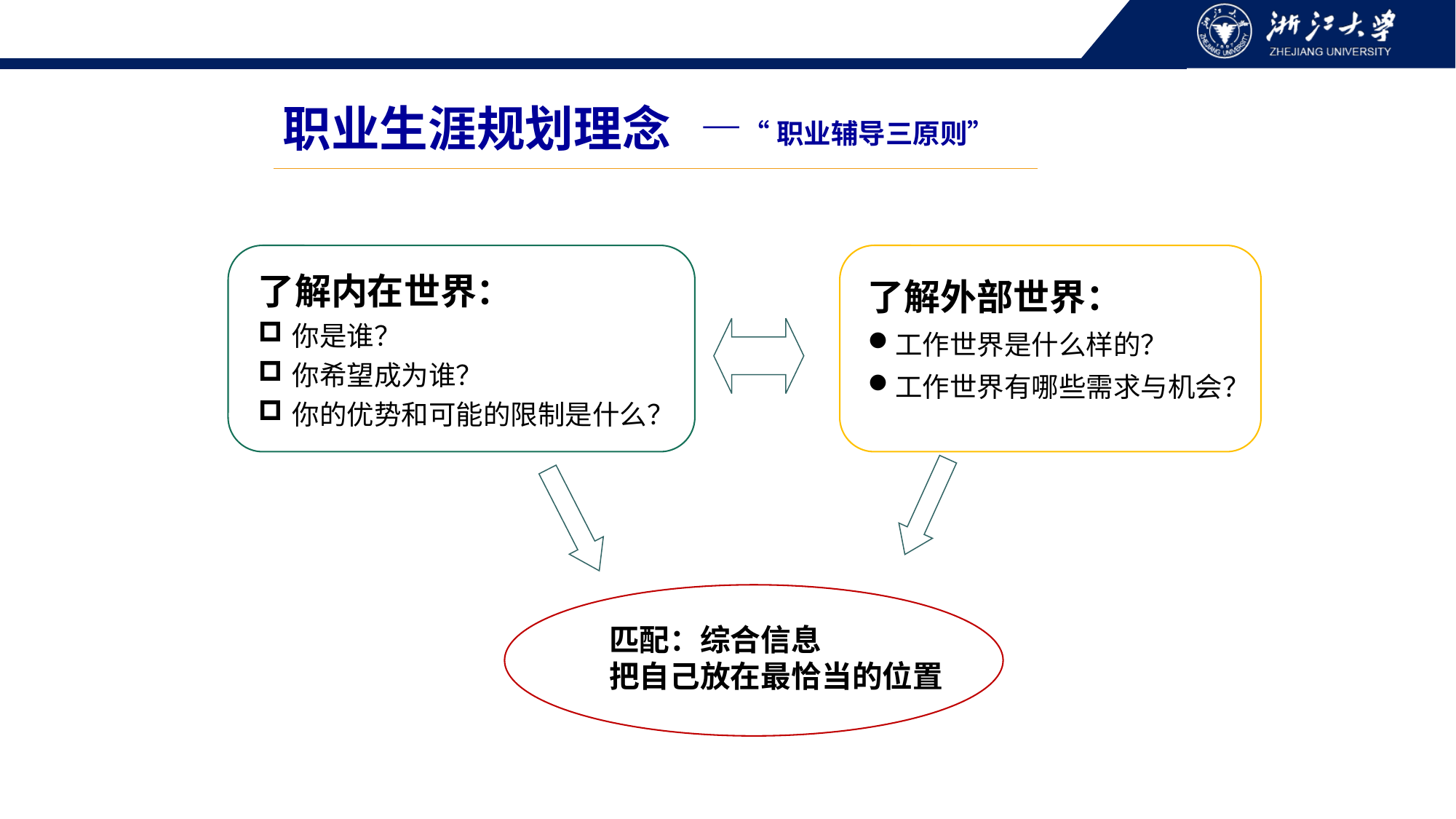

职业生涯规划理念
—“职业辅导三原则”

了解内在世界：
你是谁？
你希望成为谁？
你的优势和可能的限制是什么？
了解外部世界：
工作世界是什么样的？
工作世界有哪些需求与机会？

匹配：综合信息
把自己放在最恰当的位置